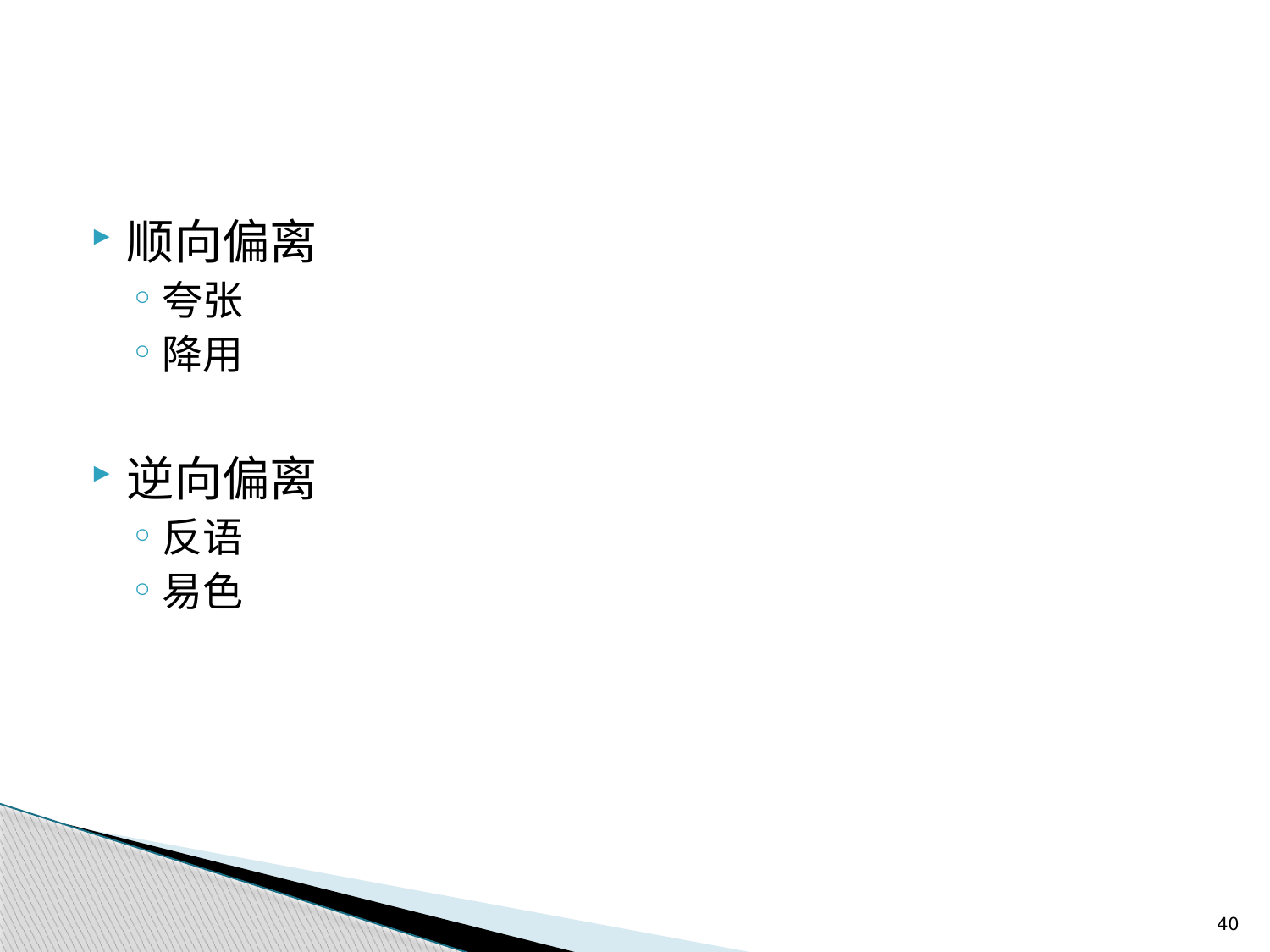

顺向偏离
夸张
降用

逆向偏离
反语
易色
40